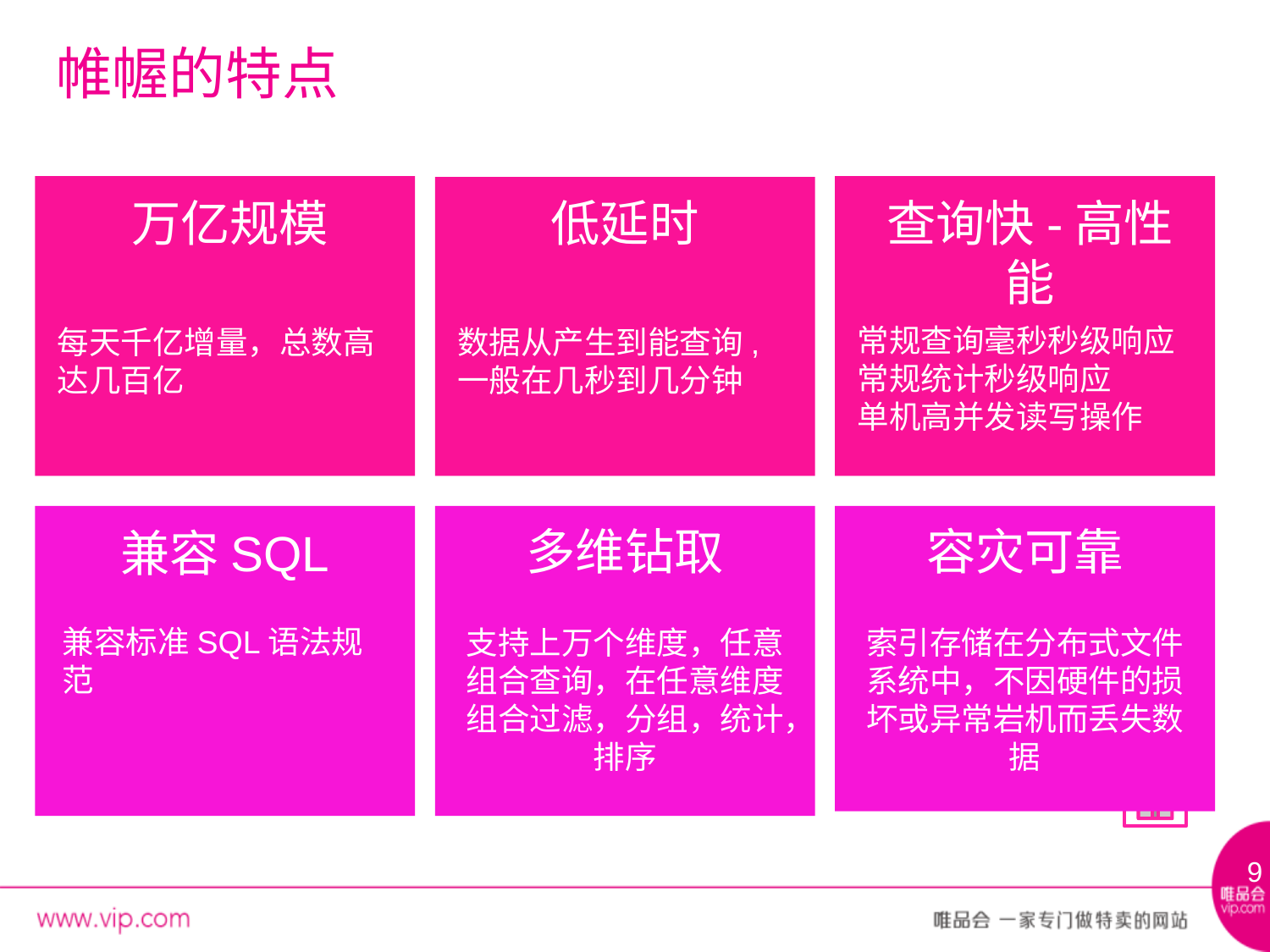

# 帷幄的特点

万亿规模
低延时
查询快-高性能
常规查询毫秒秒级响应
常规统计秒级响应
单机高并发读写操作
每天千亿增量，总数高达几百亿
数据从产生到能查询,一般在几秒到几分钟

兼容SQL
多维钻取
容灾可靠
兼容标准SQL语法规范
支持上万个维度，任意组合查询，在任意维度组合过滤，分组，统计，排序
索引存储在分布式文件系统中，不因硬件的损坏或异常岩机而丢失数据